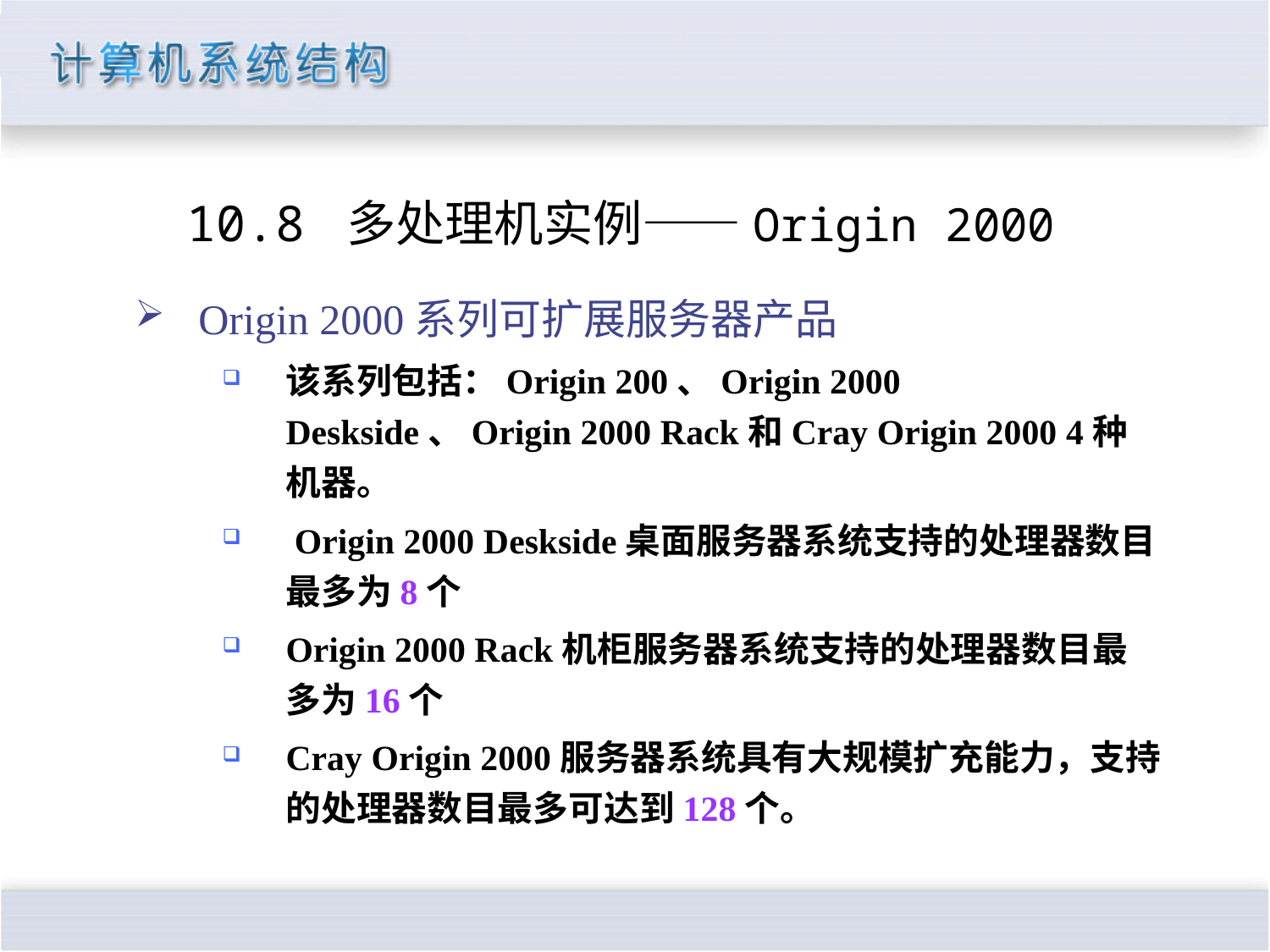

#
10.8 多处理机实例——Origin 2000
Origin 2000系列可扩展服务器产品
该系列包括：Origin 200、Origin 2000 Deskside、Origin 2000 Rack和Cray Origin 2000 4种机器。
 Origin 2000 Deskside桌面服务器系统支持的处理器数目最多为8个
Origin 2000 Rack机柜服务器系统支持的处理器数目最多为16个
Cray Origin 2000服务器系统具有大规模扩充能力，支持的处理器数目最多可达到128个。